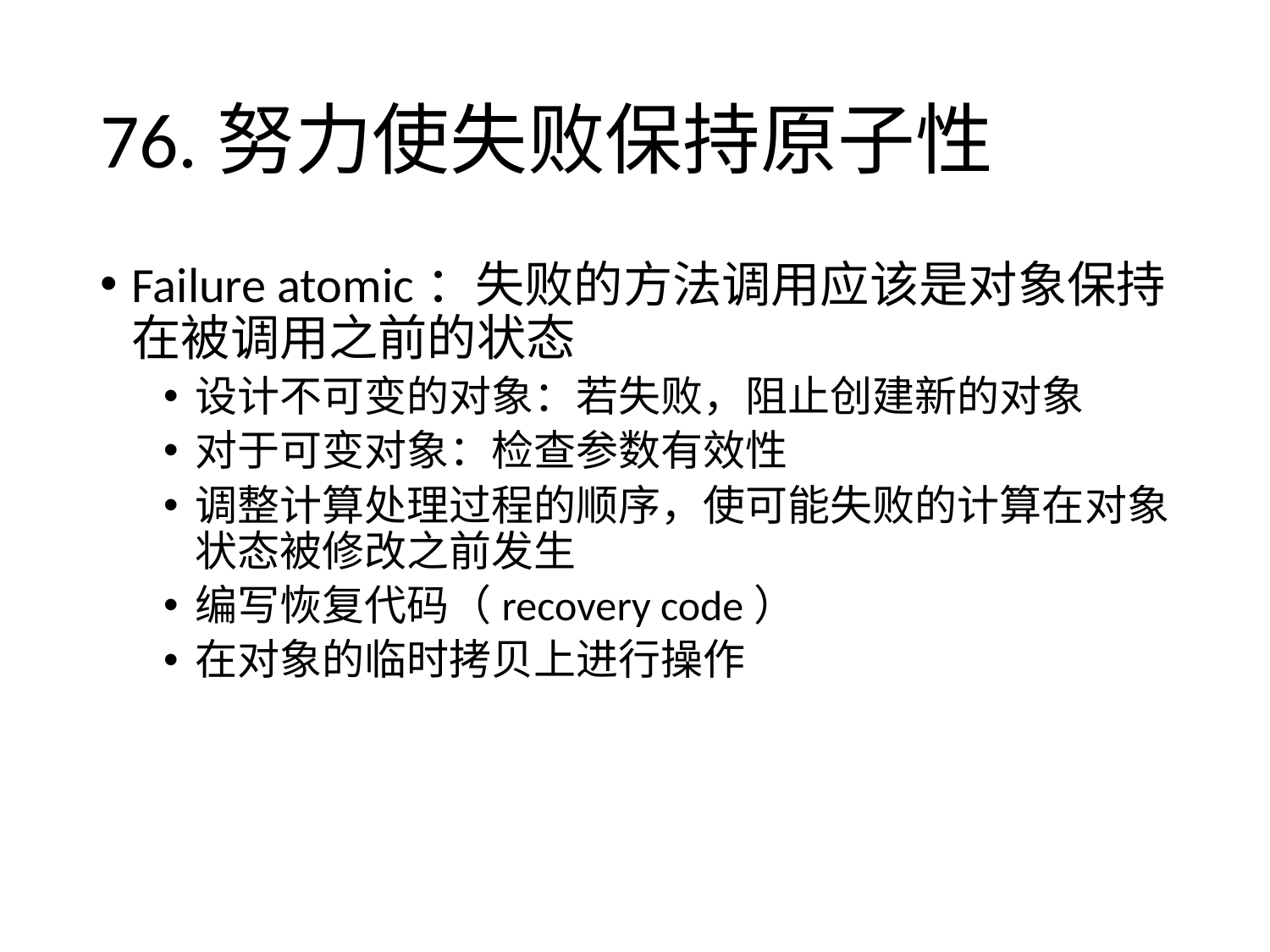

# 76.努力使失败保持原子性
Failure atomic：失败的方法调用应该是对象保持在被调用之前的状态
设计不可变的对象：若失败，阻止创建新的对象
对于可变对象：检查参数有效性
调整计算处理过程的顺序，使可能失败的计算在对象状态被修改之前发生
编写恢复代码（recovery code）
在对象的临时拷贝上进行操作